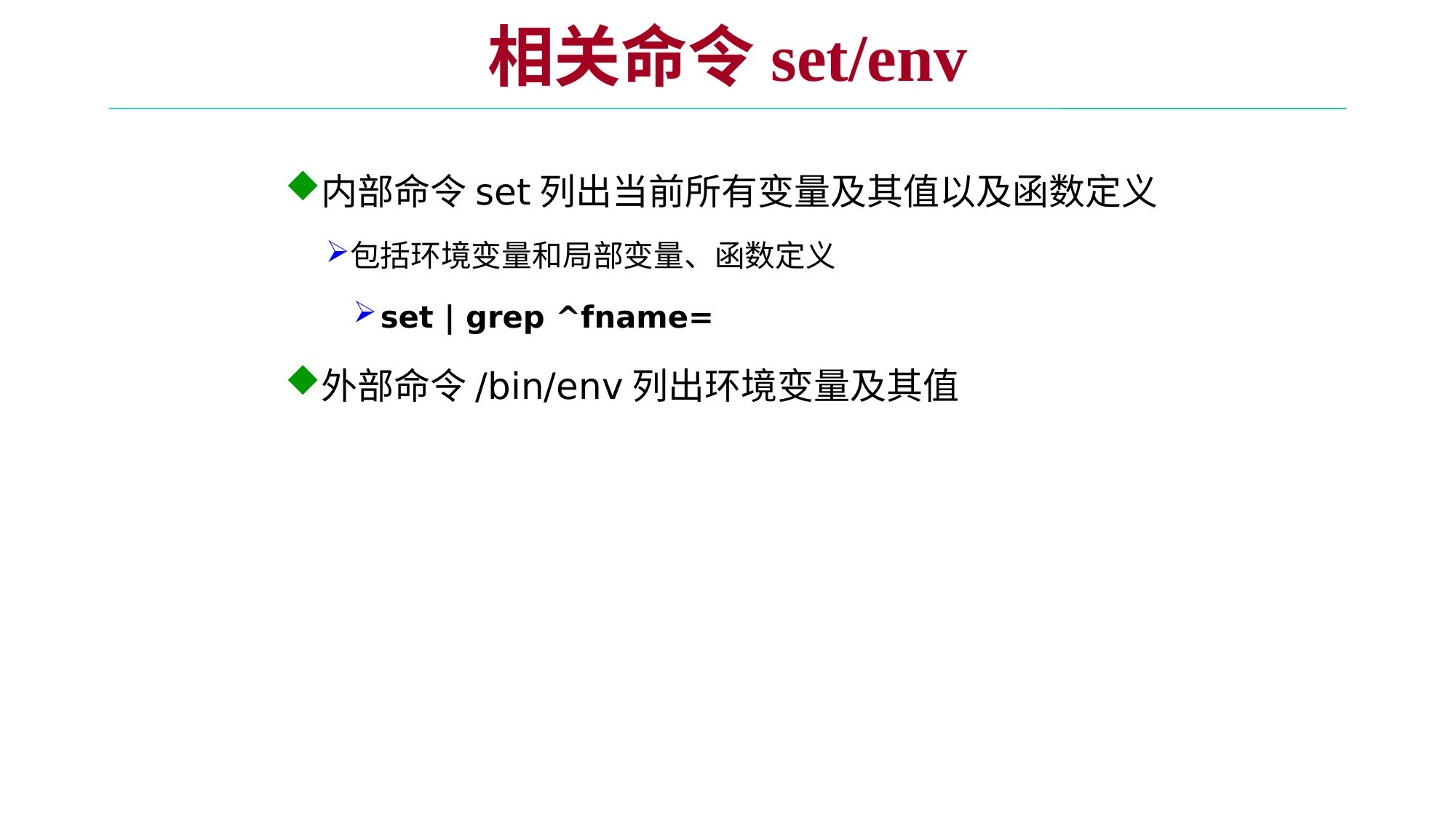

相关命令set/env
内部命令set列出当前所有变量及其值以及函数定义
包括环境变量和局部变量、函数定义
set | grep ^fname=
外部命令/bin/env列出环境变量及其值